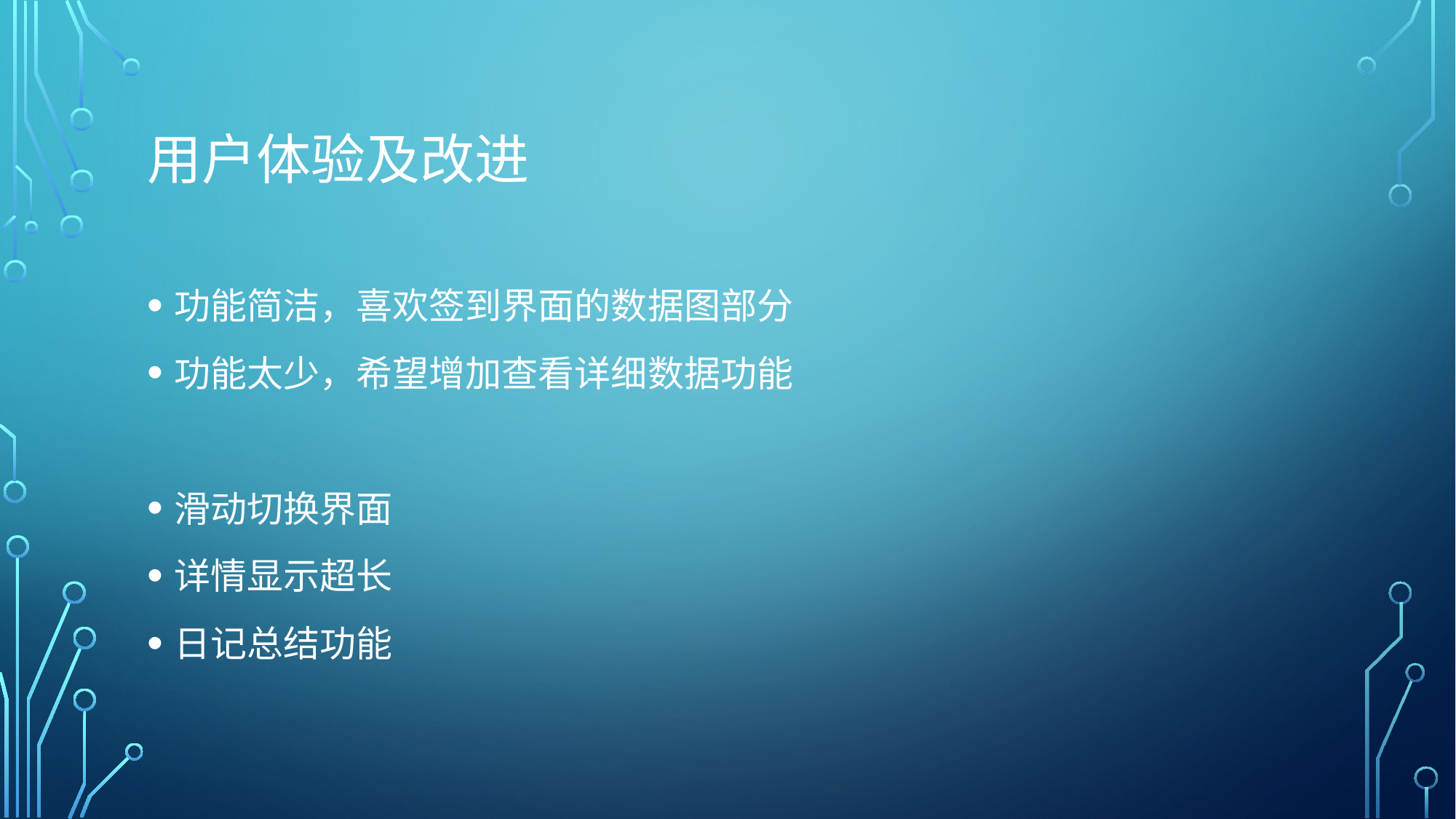

# 用户体验及改进
功能简洁，喜欢签到界面的数据图部分
功能太少，希望增加查看详细数据功能

滑动切换界面
详情显示超长
日记总结功能